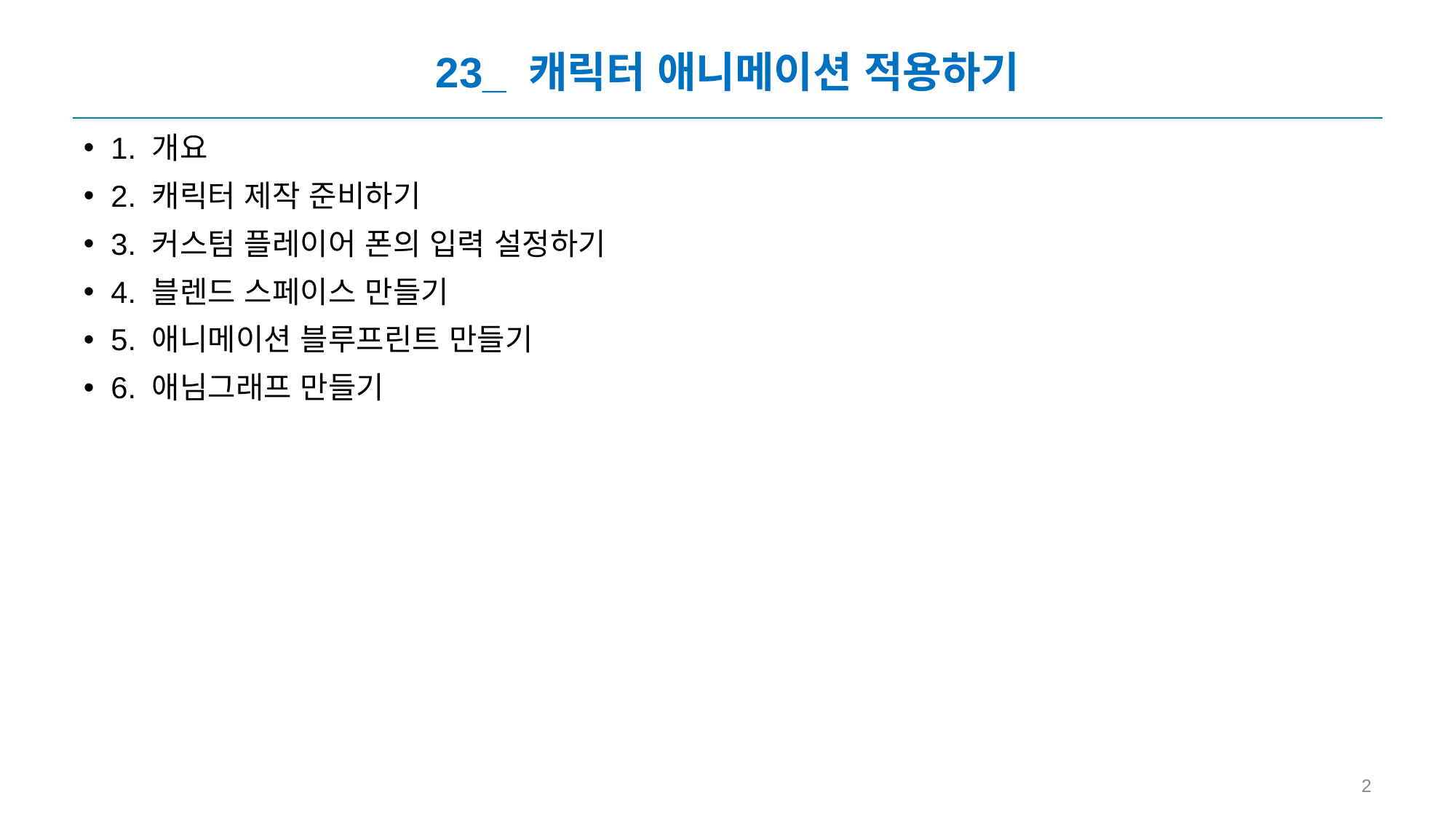

# 23_ 캐릭터 애니메이션 적용하기
1. 개요
2. 캐릭터 제작 준비하기
3. 커스텀 플레이어 폰의 입력 설정하기
4. 블렌드 스페이스 만들기
5. 애니메이션 블루프린트 만들기
6. 애님그래프 만들기

2